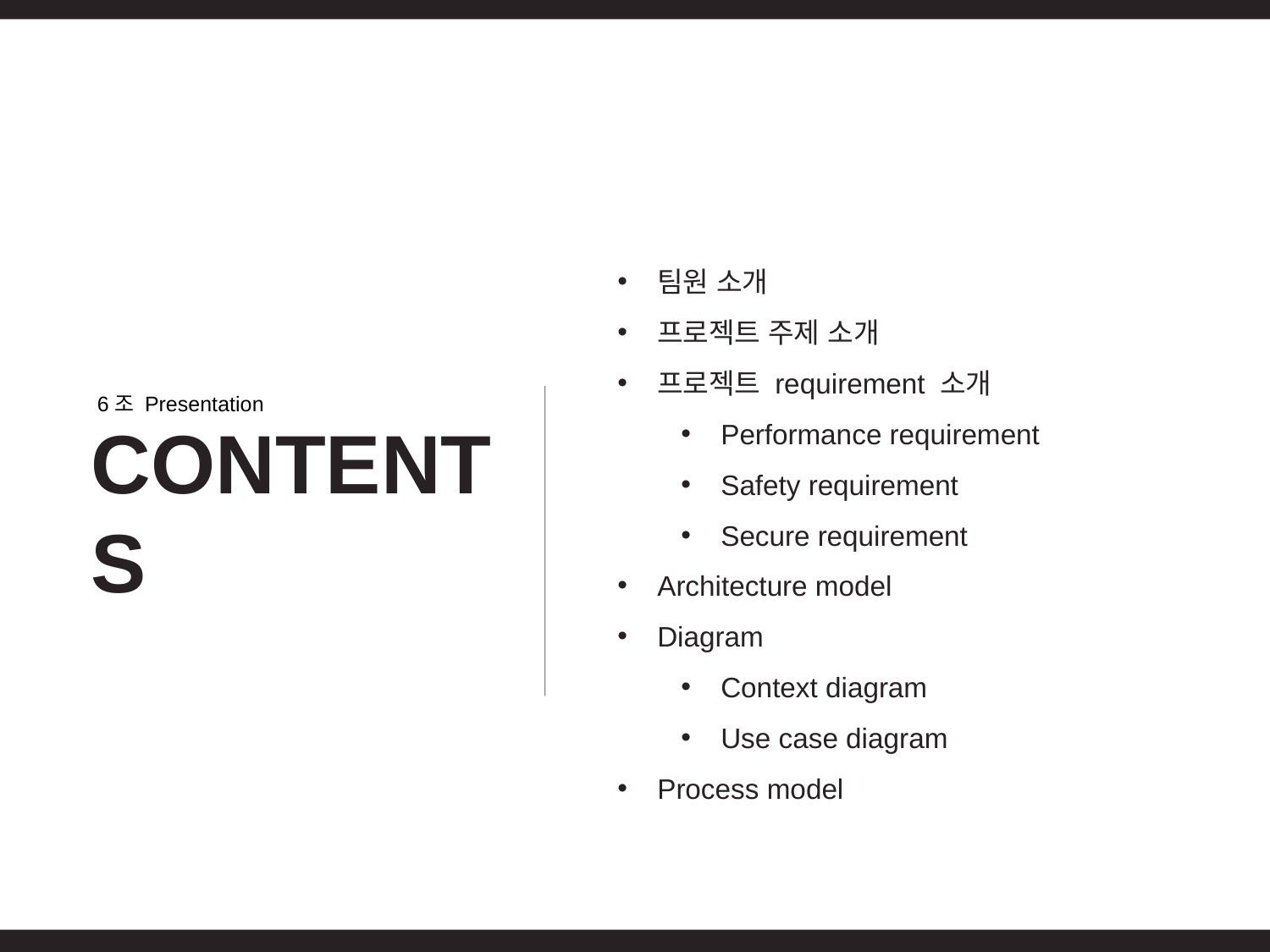

팀원 소개
프로젝트 주제 소개
프로젝트 requirement 소개
Performance requirement
Safety requirement
Secure requirement
Architecture model
Diagram
Context diagram
Use case diagram
Process model
6조 Presentation
CONTENTS